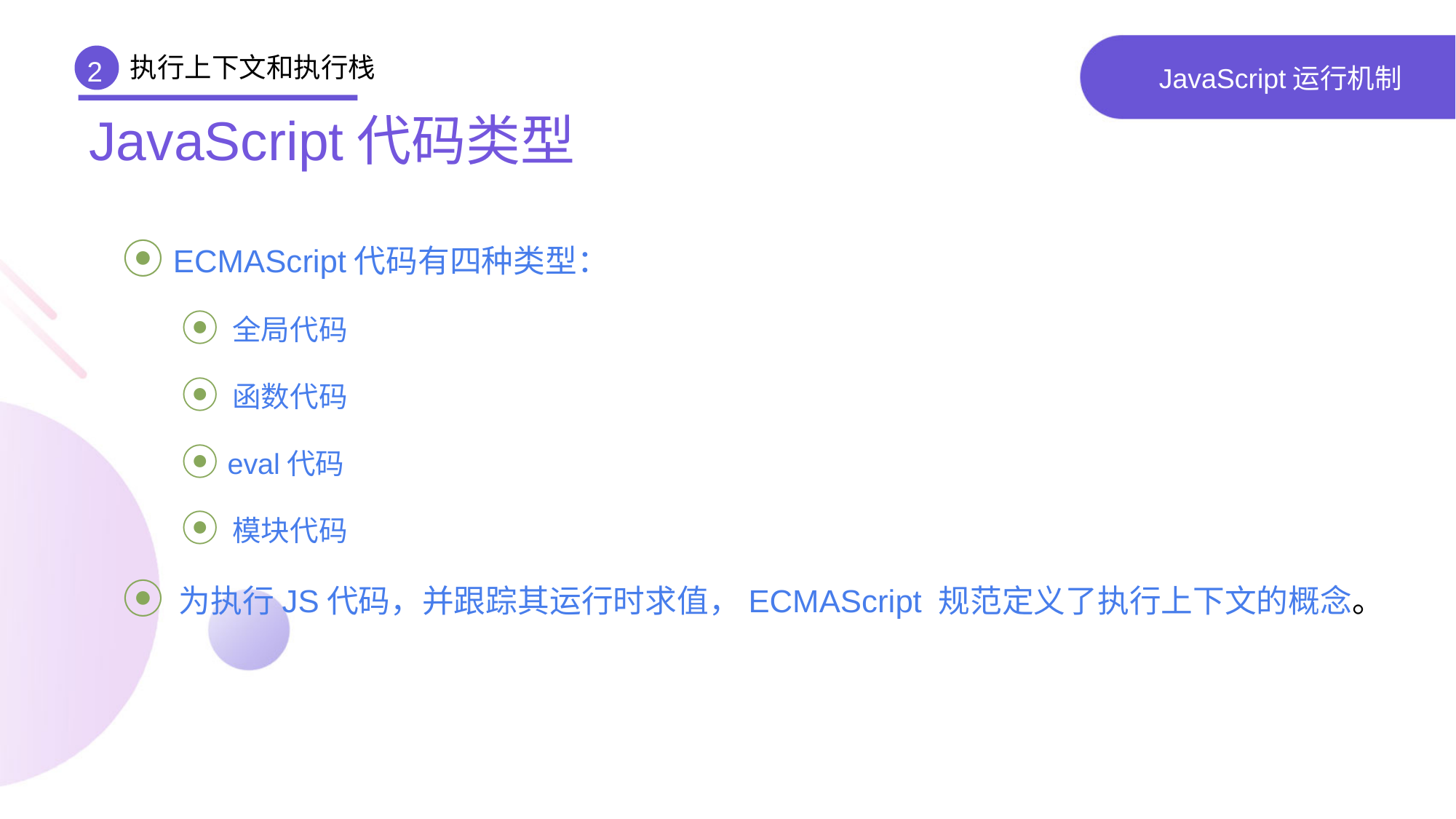

执行上下文和执行栈
2
# JavaScript运行机制
JavaScript代码类型
 ECMAScript代码有四种类型：
 全局代码
 函数代码
 eval代码
 模块代码
 为执行JS代码，并跟踪其运行时求值，ECMAScript 规范定义了执行上下文的概念。